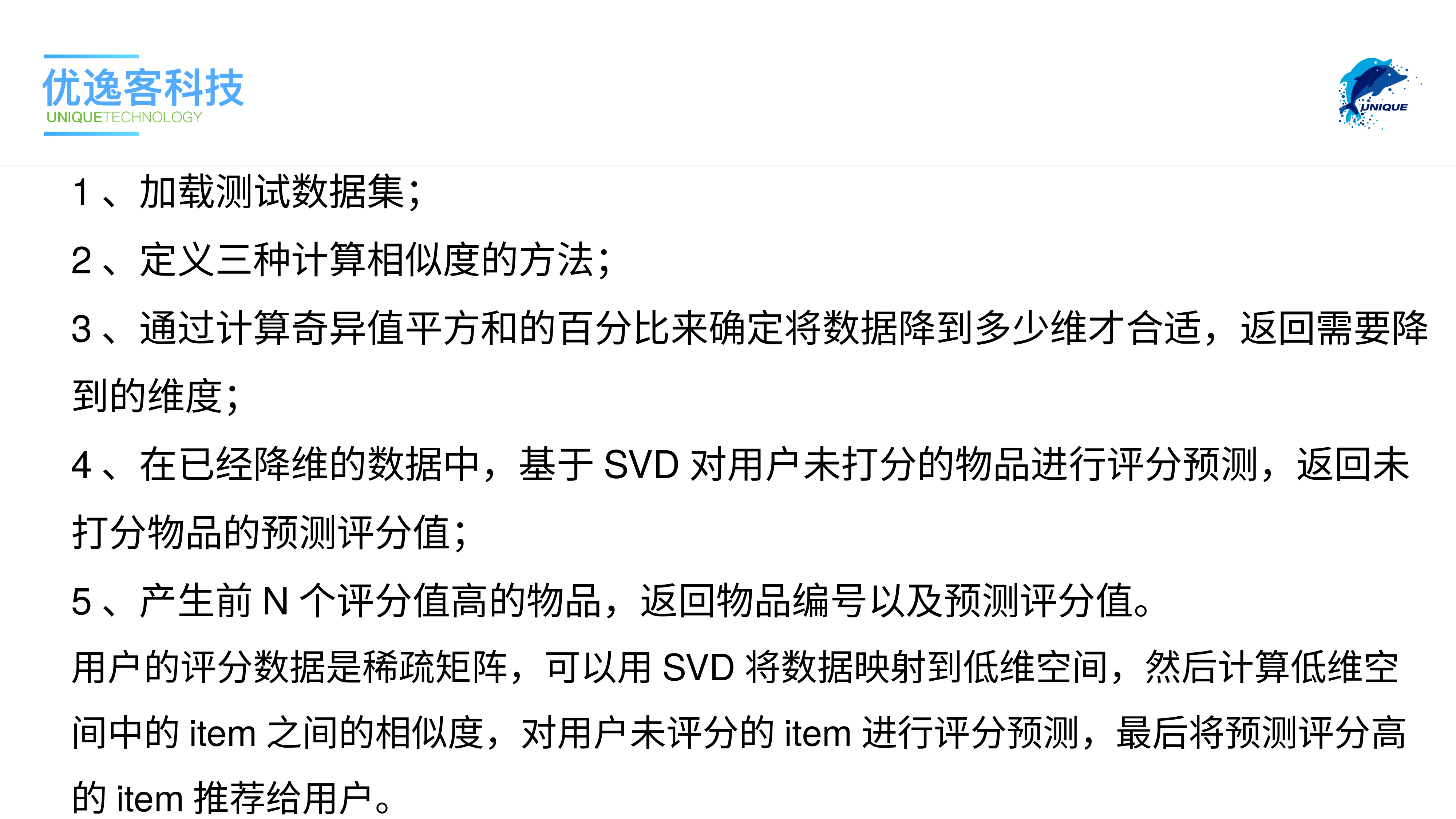

1、加载测试数据集；
2、定义三种计算相似度的方法；
3、通过计算奇异值平方和的百分比来确定将数据降到多少维才合适，返回需要降到的维度；
4、在已经降维的数据中，基于SVD对用户未打分的物品进行评分预测，返回未打分物品的预测评分值；
5、产生前N个评分值高的物品，返回物品编号以及预测评分值。
用户的评分数据是稀疏矩阵，可以用SVD将数据映射到低维空间，然后计算低维空间中的item之间的相似度，对用户未评分的item进行评分预测，最后将预测评分高的item推荐给用户。